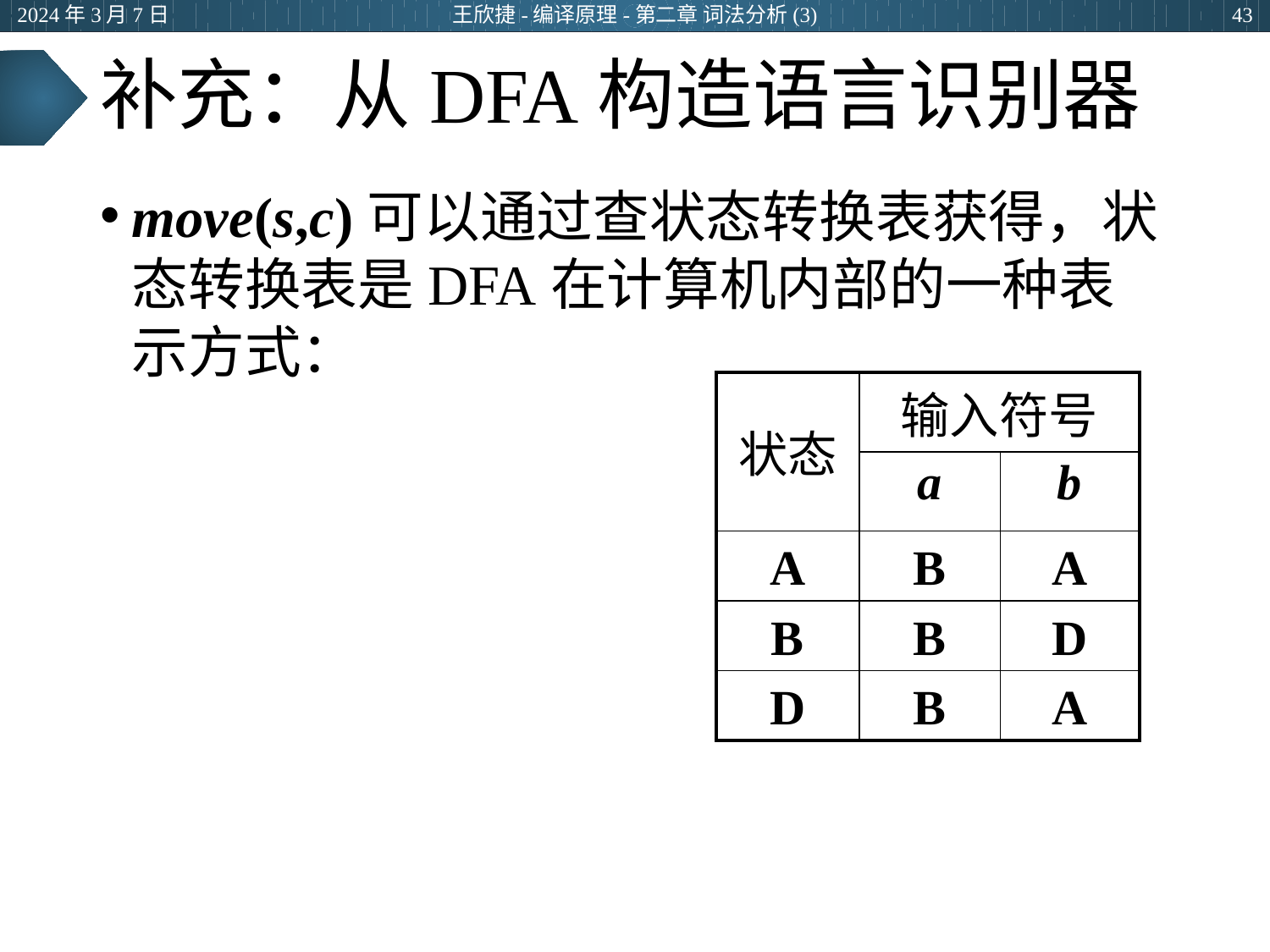

2024年3月7日
王欣捷-编译原理-第二章 词法分析(3)
43
# 补充：从DFA构造语言识别器
move(s,c)可以通过查状态转换表获得，状态转换表是DFA在计算机内部的一种表示方式：

| 状态 | 输入符号 |  |
| --- | --- | --- |
|  | a | b |
| A | B | A |
| B | B | D |
| D | B | A |